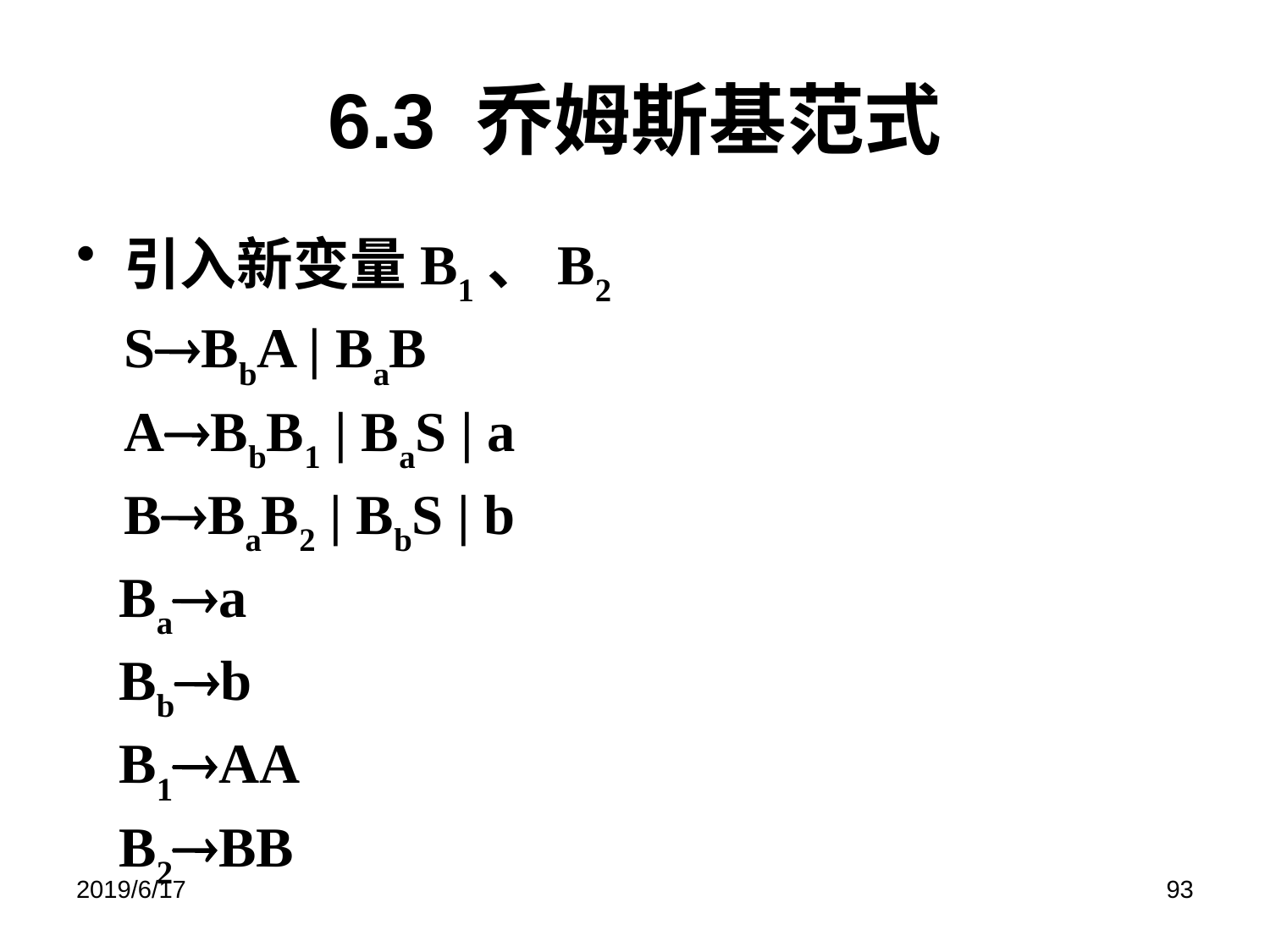

# 6.3 乔姆斯基范式
引入新变量B1、B2
	S→BbA | BaB
	A→BbB1 | BaS | a
	B→BaB2 | BbS | b
   Ba→a
   Bb→b
   B1→AA
   B2→BB
2019/6/17
93